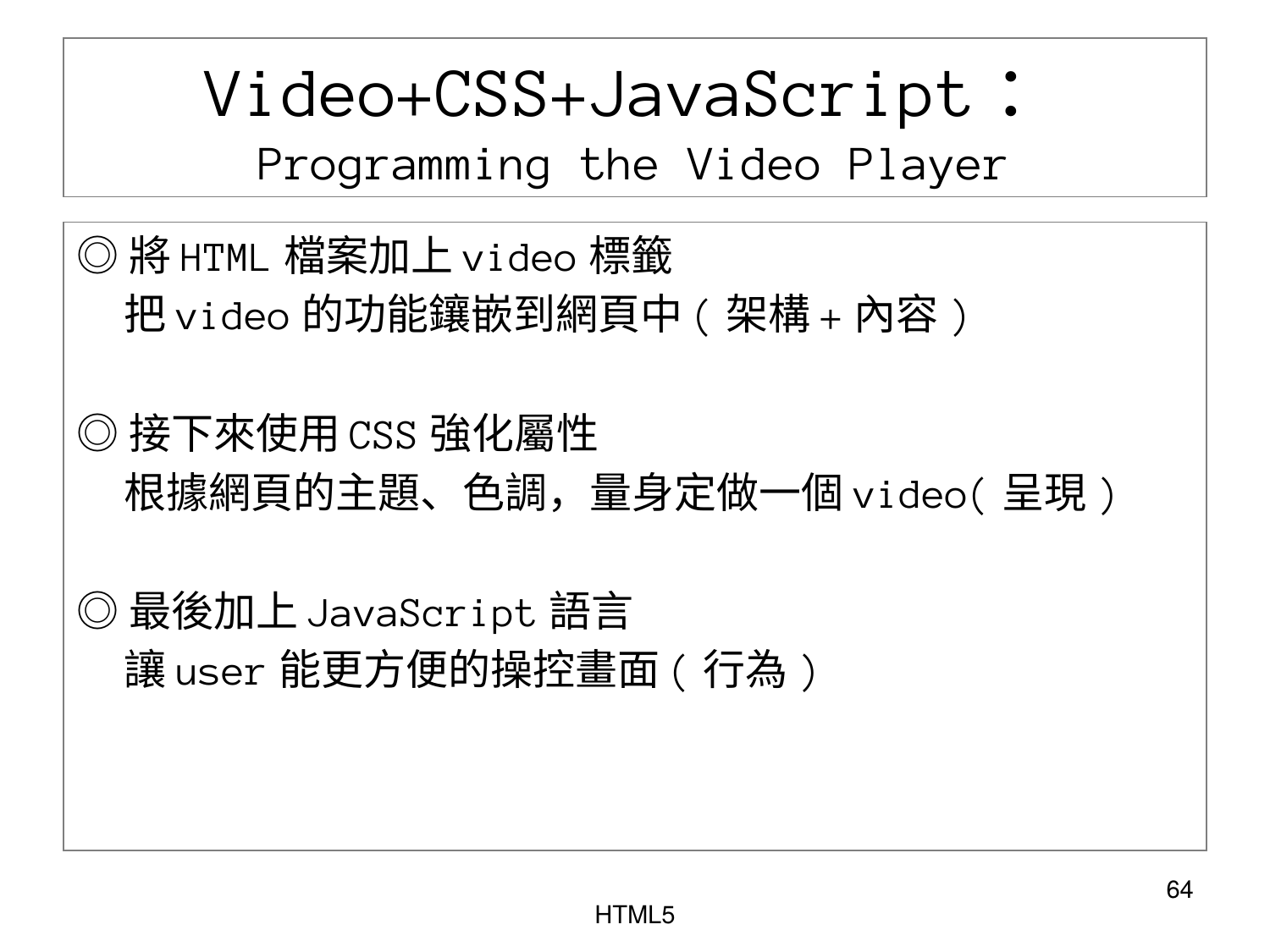

# Video+CSS+JavaScript： Programming the Video Player
◎將HTML檔案加上video標籤
	把video的功能鑲嵌到網頁中(架構+內容)

◎接下來使用CSS強化屬性
	根據網頁的主題、色調，量身定做一個video(呈現)

◎最後加上JavaScript語言
	讓user能更方便的操控畫面(行為)
64
HTML5